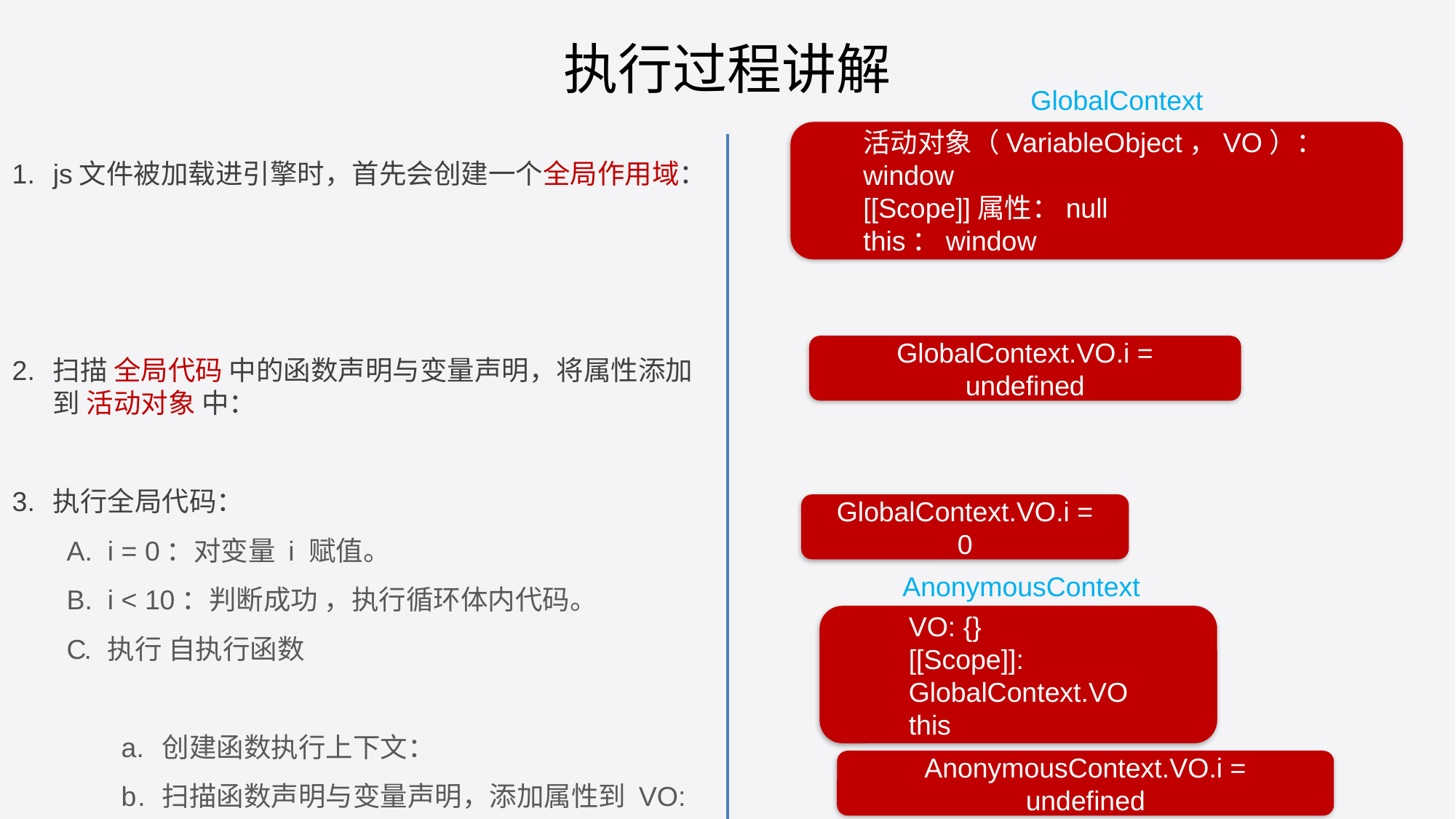

# 执行过程讲解
GlobalContext
活动对象（VariableObject，VO）：window
[[Scope]]属性：null
this：window
js文件被加载进引擎时，首先会创建一个全局作用域：

扫描 全局代码 中的函数声明与变量声明，将属性添加到 活动对象 中：

执行全局代码：
i = 0：对变量 i 赋值。
i < 10：判断成功 ，执行循环体内代码。
执行 自执行函数

创建函数执行上下文：
扫描函数声明与变量声明，添加属性到 VO:
GlobalContext.VO.i = undefined
GlobalContext.VO.i = 0
AnonymousContext
VO: {}
[[Scope]]: GlobalContext.VO
this
AnonymousContext.VO.i = undefined